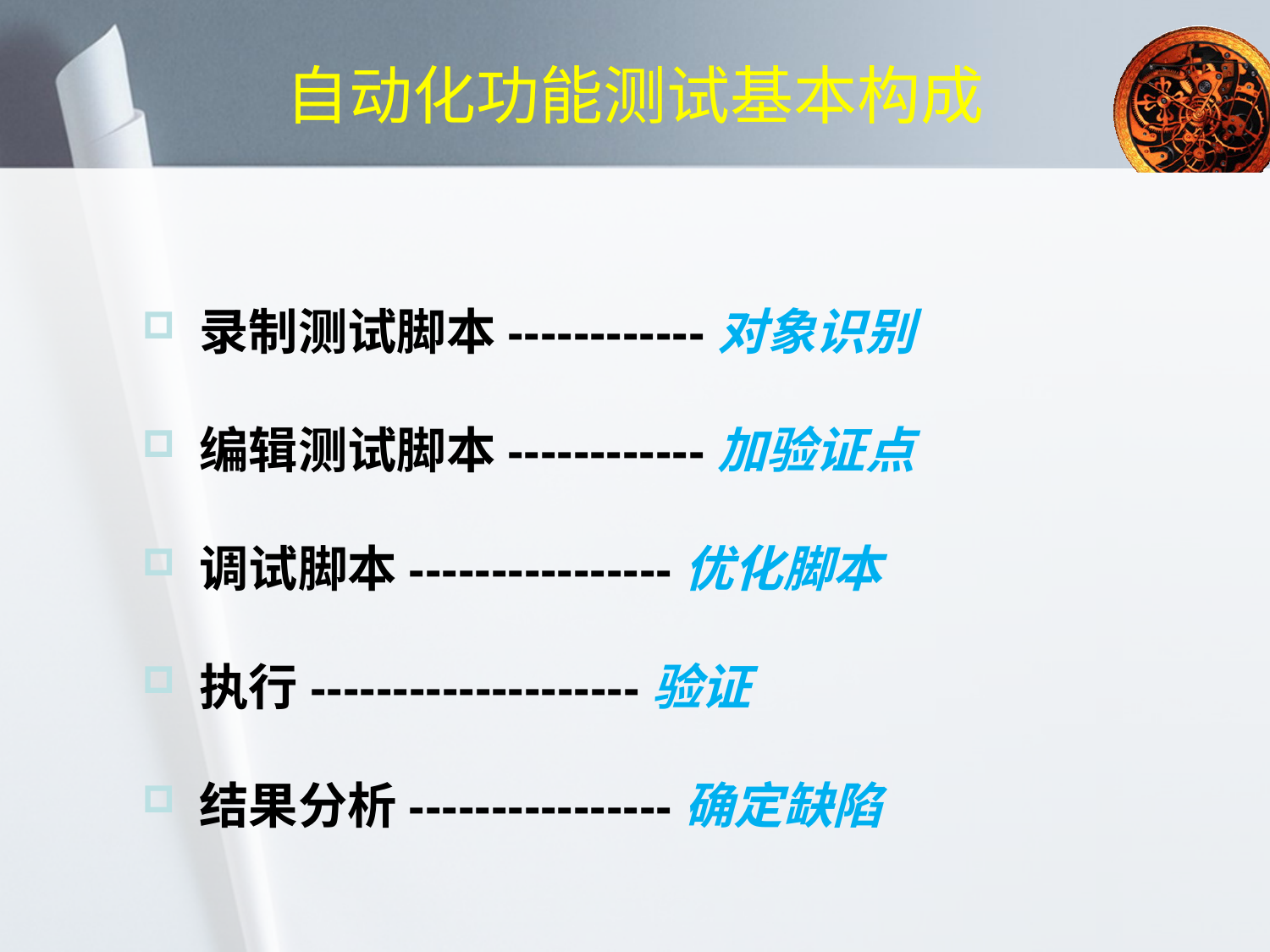

# 自动化功能测试基本构成
 录制测试脚本------------对象识别
 编辑测试脚本------------加验证点
 调试脚本----------------优化脚本
 执行--------------------验证
 结果分析----------------确定缺陷